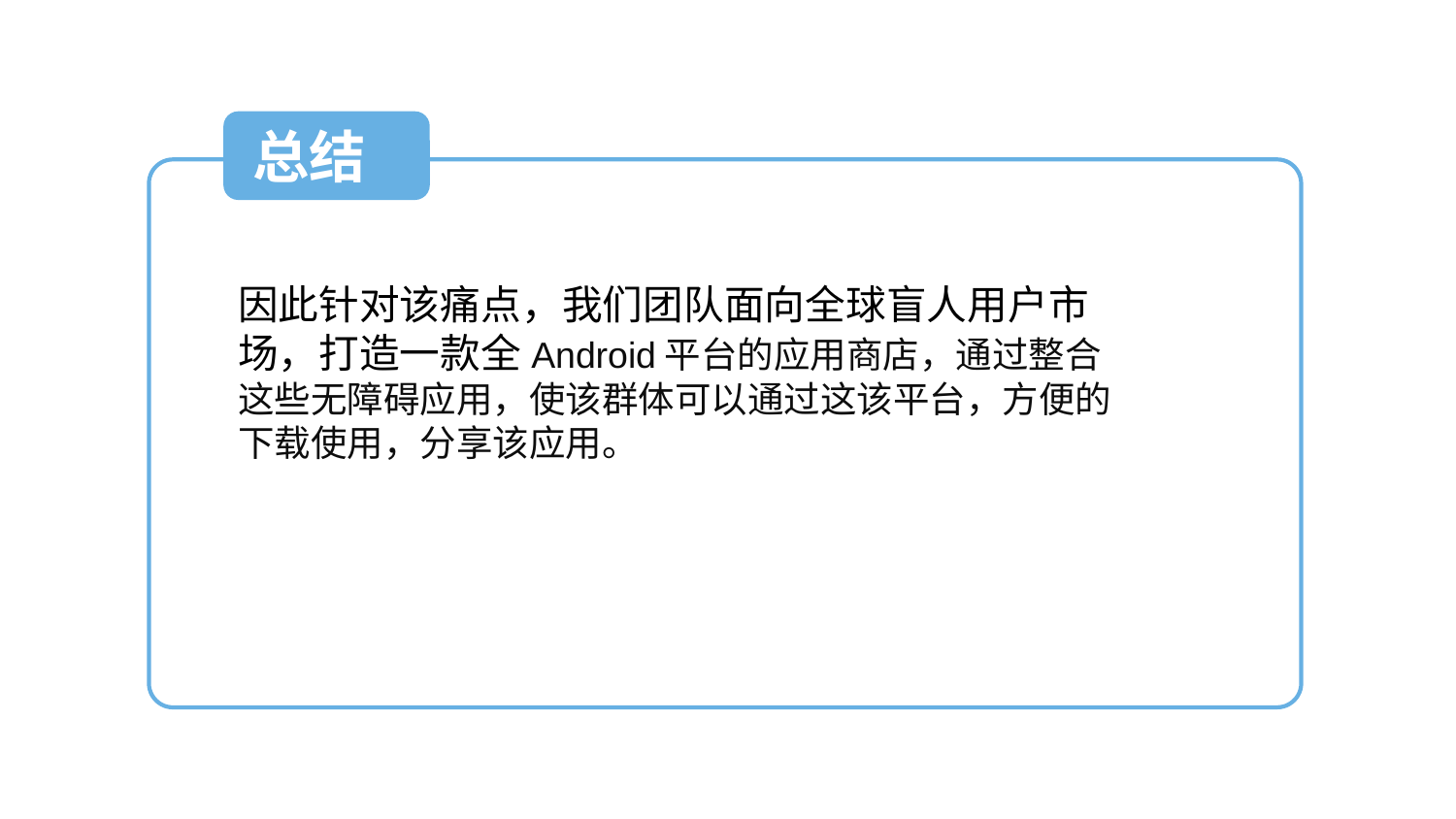

总结

因此针对该痛点，我们团队面向全球盲人用户市场，打造一款全Android平台的应用商店，通过整合这些无障碍应用，使该群体可以通过这该平台，方便的下载使用，分享该应用。